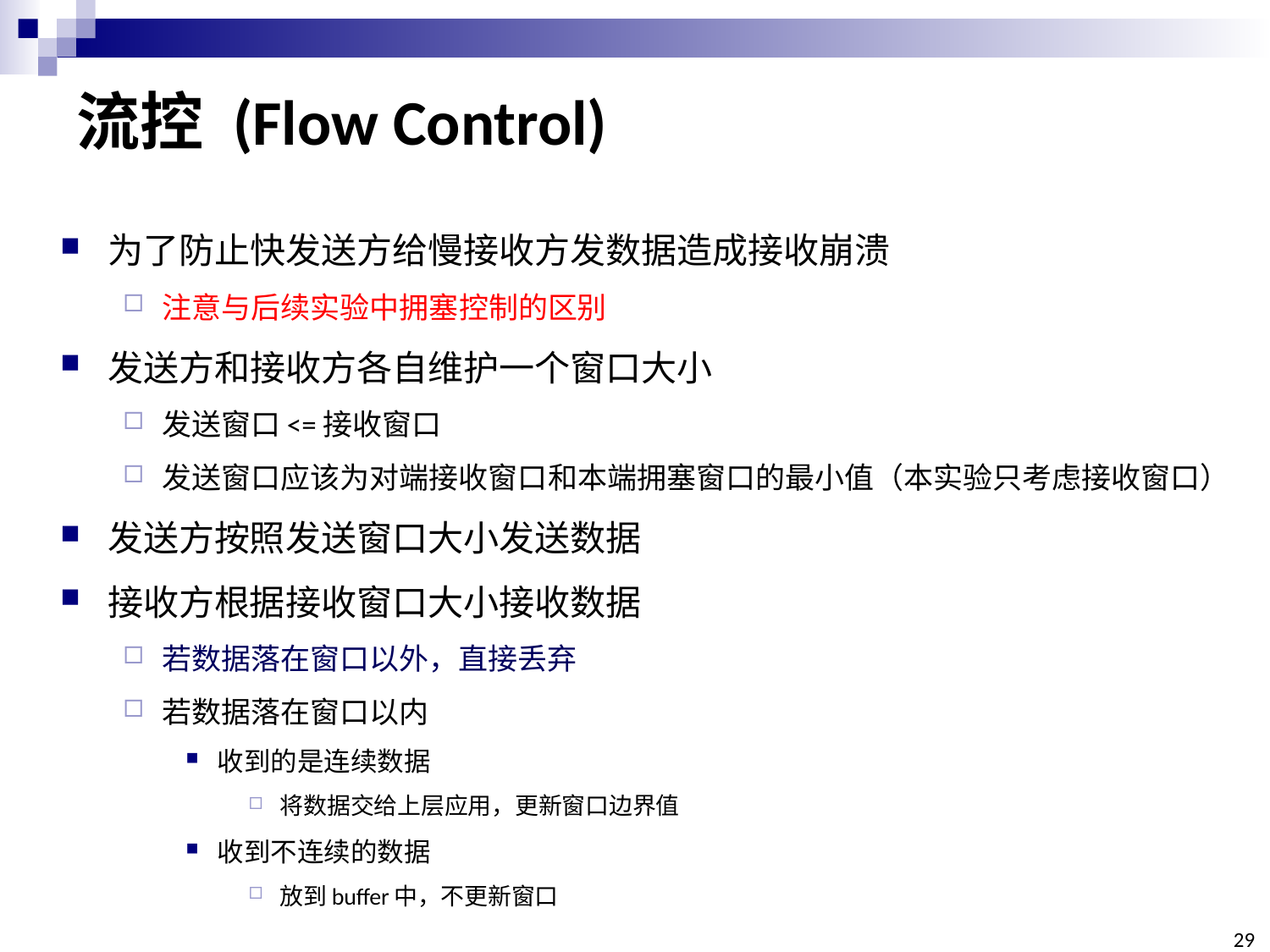

# 流控 (Flow Control)
为了防止快发送方给慢接收方发数据造成接收崩溃
注意与后续实验中拥塞控制的区别
发送方和接收方各自维护一个窗口大小
发送窗口<=接收窗口
发送窗口应该为对端接收窗口和本端拥塞窗口的最小值（本实验只考虑接收窗口）
发送方按照发送窗口大小发送数据
接收方根据接收窗口大小接收数据
若数据落在窗口以外，直接丢弃
若数据落在窗口以内
收到的是连续数据
将数据交给上层应用，更新窗口边界值
收到不连续的数据
放到buffer中，不更新窗口
29